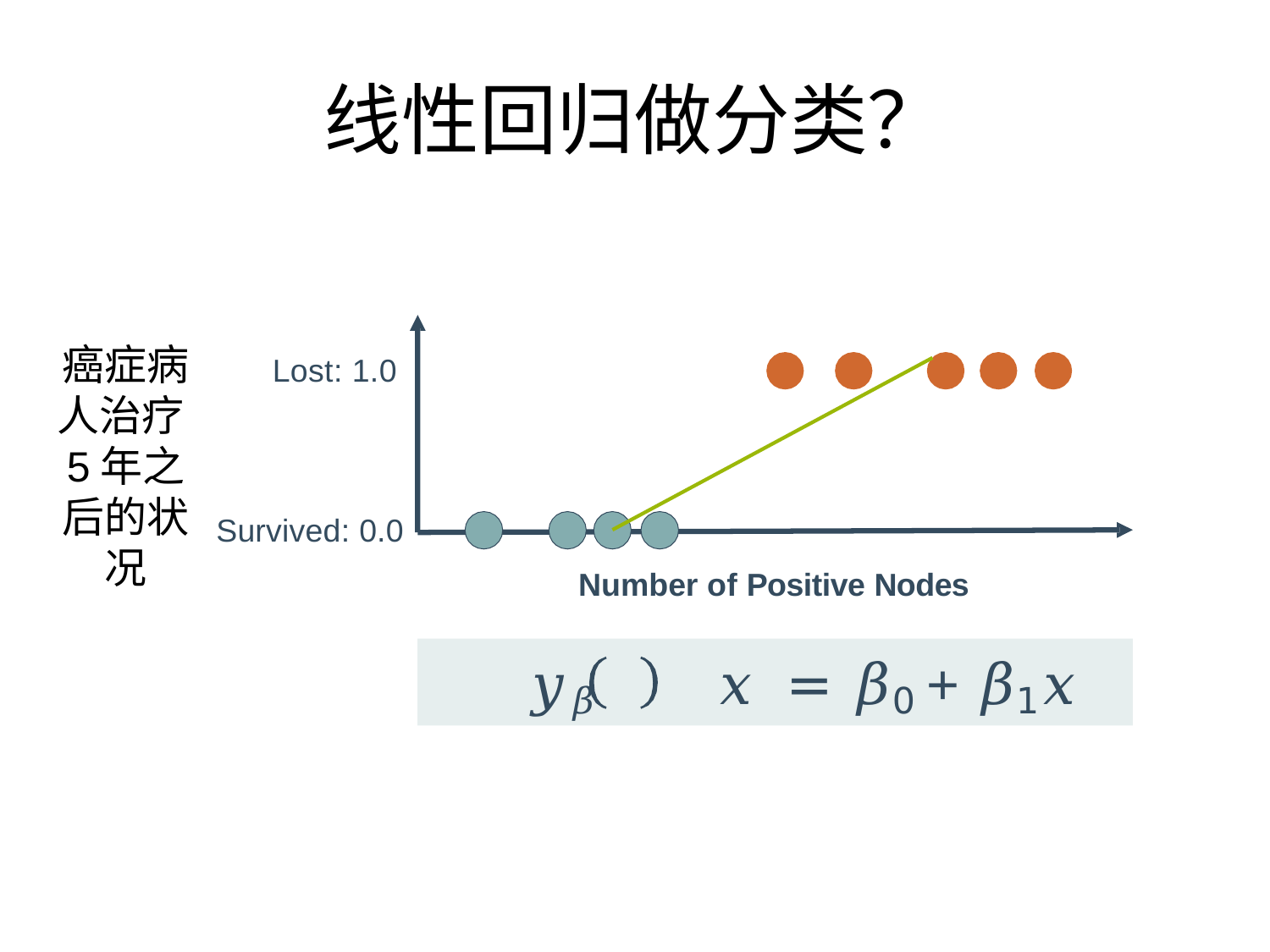

# 线性回归做分类？

癌症病人治疗5年之后的状况
Lost: 1.0

Survived: 0.0
      Number of Positive Nodes

𝑦𝛽	𝑥	= 𝛽0 + 𝛽1𝑥